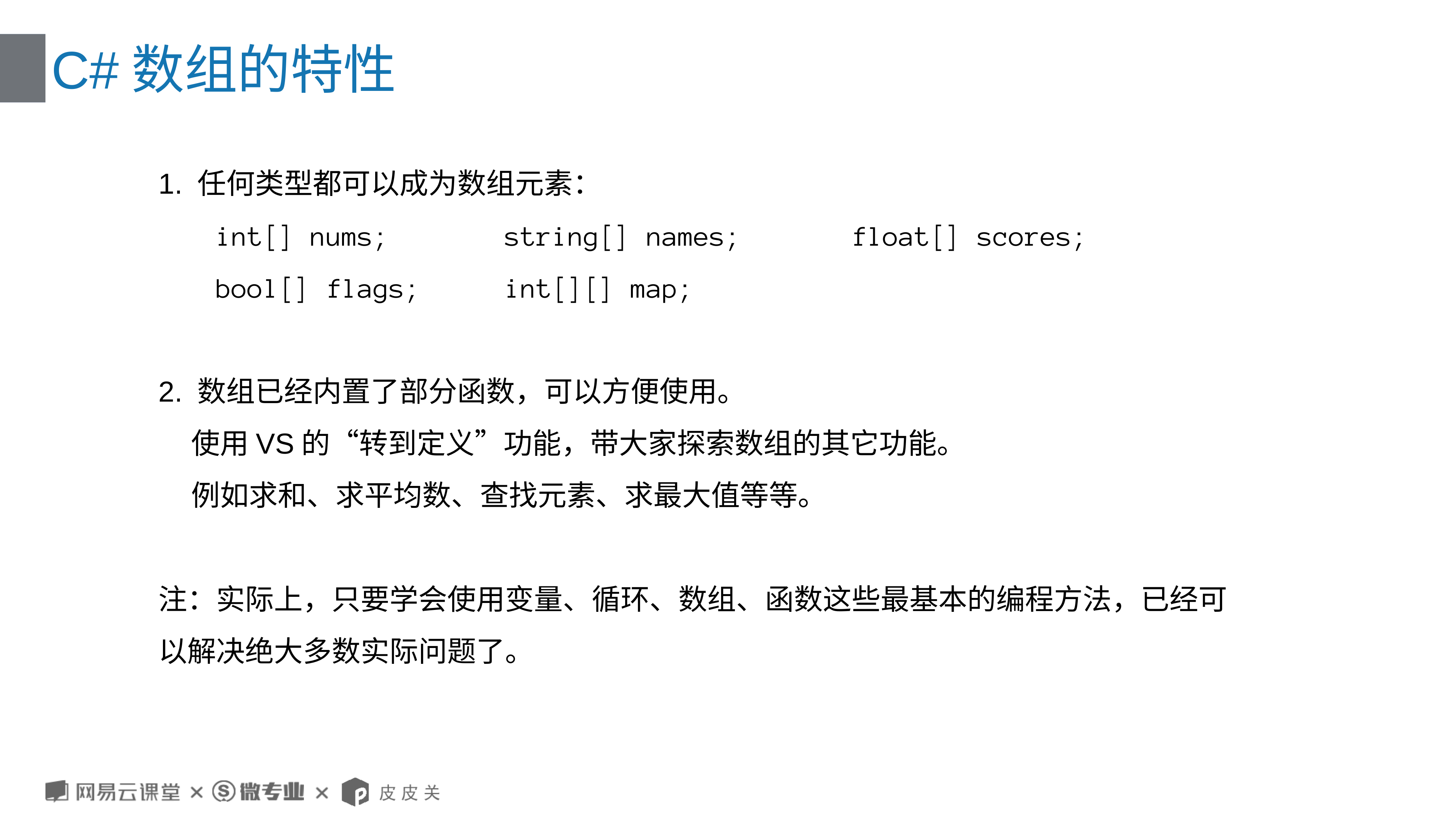

# C#数组的特性
1. 任何类型都可以成为数组元素：
	int[] nums;		string[] names;		float[] scores;
	bool[] flags;		int[][] map;

2. 数组已经内置了部分函数，可以方便使用。
    使用VS的“转到定义”功能，带大家探索数组的其它功能。
    例如求和、求平均数、查找元素、求最大值等等。

注：实际上，只要学会使用变量、循环、数组、函数这些最基本的编程方法，已经可以解决绝大多数实际问题了。